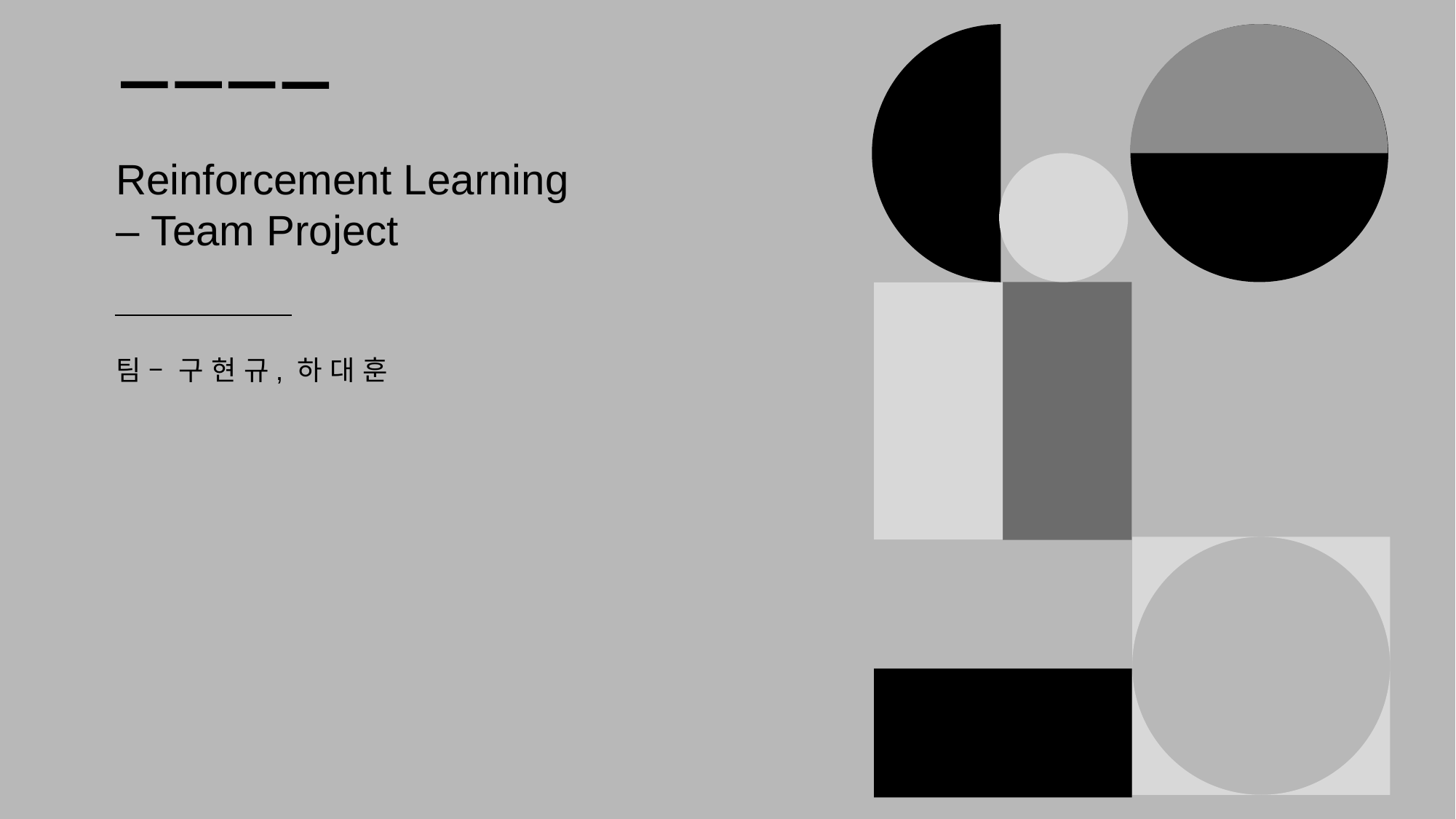

Reinforcement Learning
– Team Project

팀 –  구 현 규, 하 대 훈